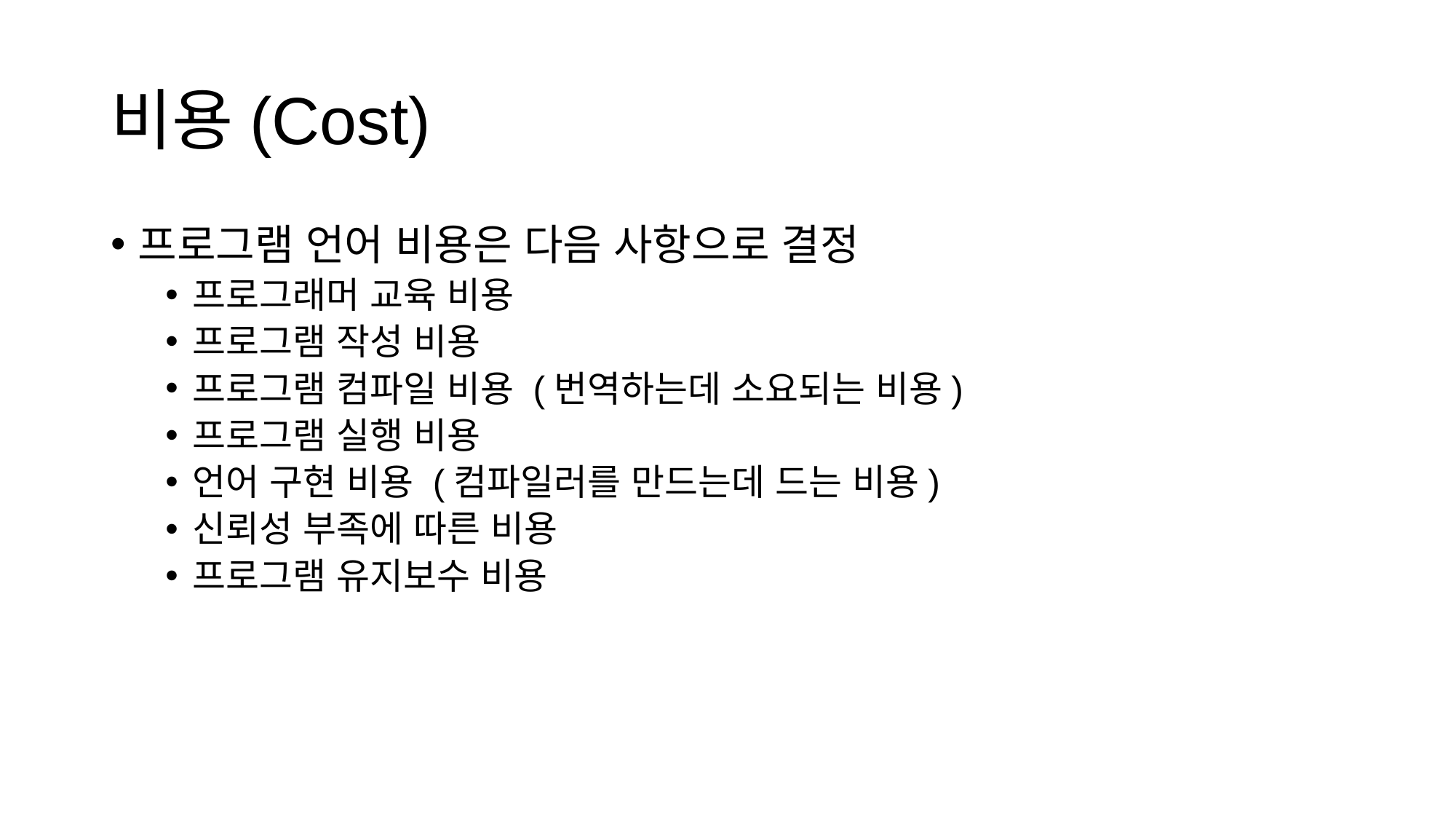

# 비용(Cost)
프로그램 언어 비용은 다음 사항으로 결정
프로그래머 교육 비용
프로그램 작성 비용
프로그램 컴파일 비용 (번역하는데 소요되는 비용)
프로그램 실행 비용
언어 구현 비용 (컴파일러를 만드는데 드는 비용)
신뢰성 부족에 따른 비용
프로그램 유지보수 비용